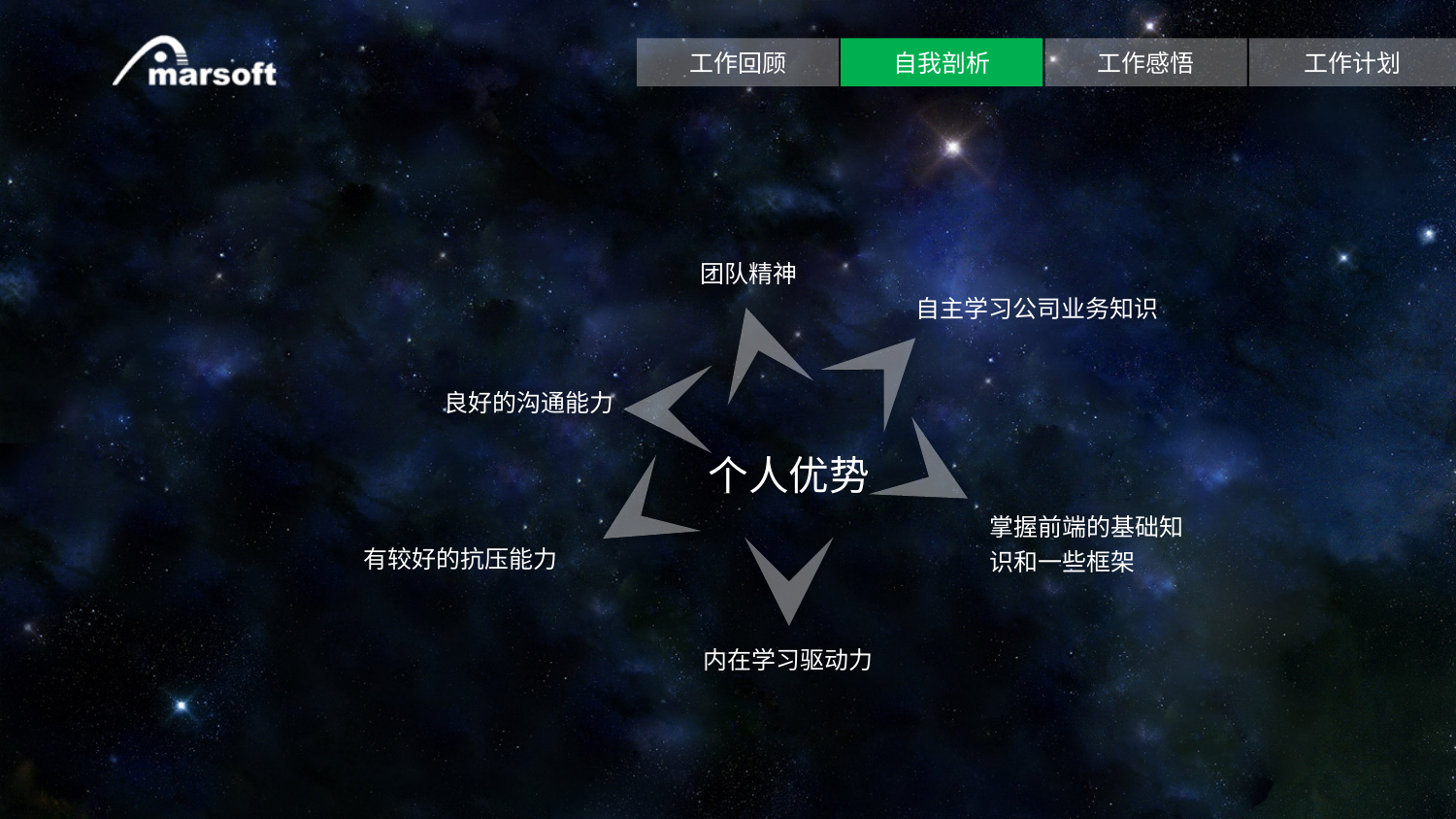

团队精神
自主学习公司业务知识

良好的沟通能力
个人优势

掌握前端的基础知识和一些框架

有较好的抗压能力
内在学习驱动力